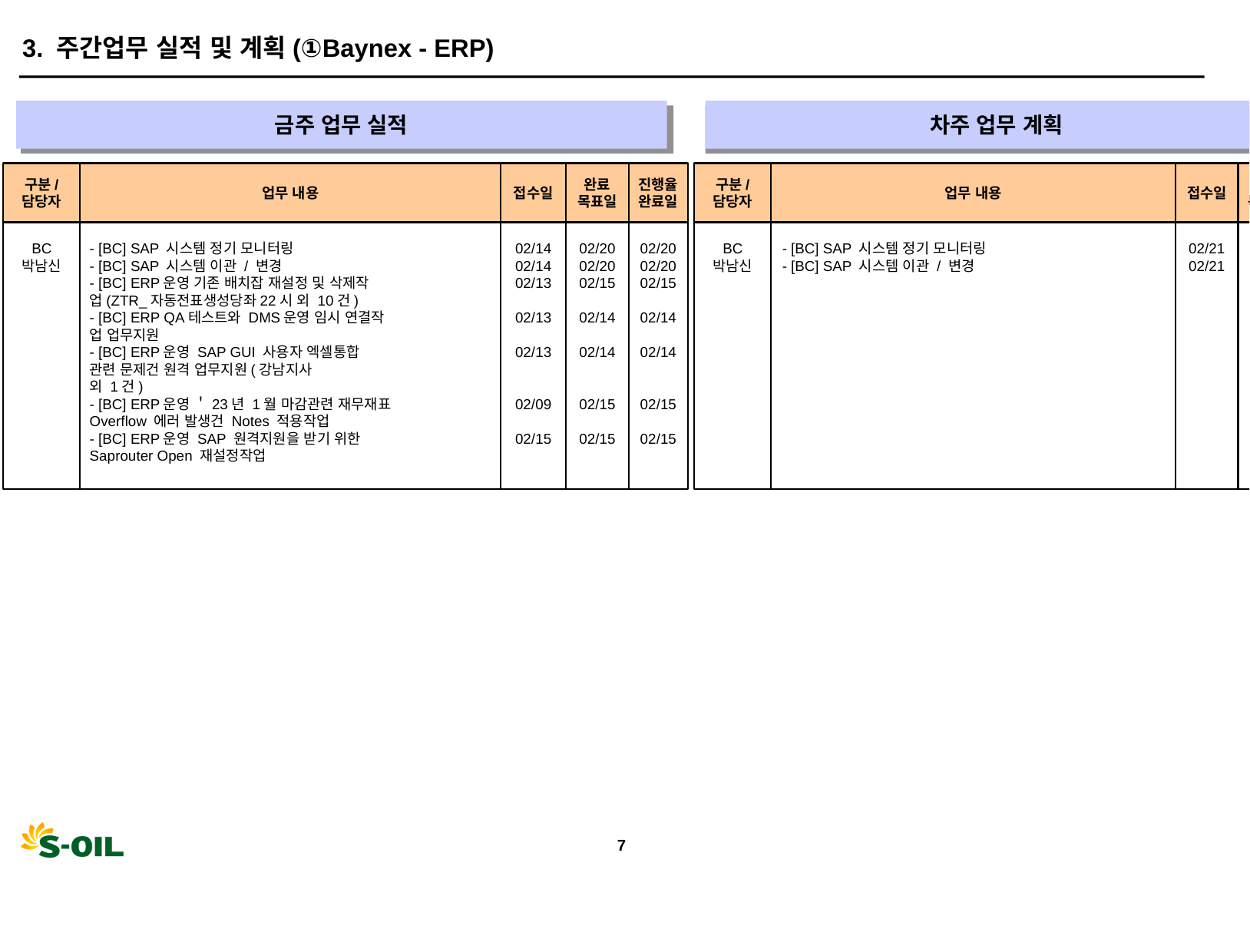

3. 주간업무 실적 및 계획(①Baynex - ERP)
금주 업무 실적
차주 업무 계획
" "
" "
구분/
담당자
업무 내용
접수일
완료
목표일
진행율
완료일
구분/
담당자
업무 내용
접수일
완료
목표일
BC
박남신

- [BC] SAP 시스템 정기 모니터링
- [BC] SAP 시스템 이관 / 변경
- [BC] ERP운영 기존 배치잡 재설정 및 삭제작
업(ZTR_자동전표생성당좌22시 외 10건)
- [BC] ERP QA테스트와 DMS운영 임시 연결작
업 업무지원
- [BC] ERP운영 SAP GUI 사용자 엑셀통합
관련 문제건 원격 업무지원(강남지사
외 1건)
- [BC] ERP운영 ＇23년 1월 마감관련 재무재표
Overflow 에러 발생건 Notes 적용작업
- [BC] ERP운영 SAP 원격지원을 받기 위한
Saprouter Open 재설정작업
02/14
02/14
02/13
02/13
02/13
02/09
02/15
02/20
02/20
02/15
02/14
02/14
02/15
02/15
02/20
02/20
02/15
02/14
02/14
02/15
02/15
BC
박남신

- [BC] SAP 시스템 정기 모니터링
- [BC] SAP 시스템 이관 / 변경
02/21
02/21
02/27
02/27